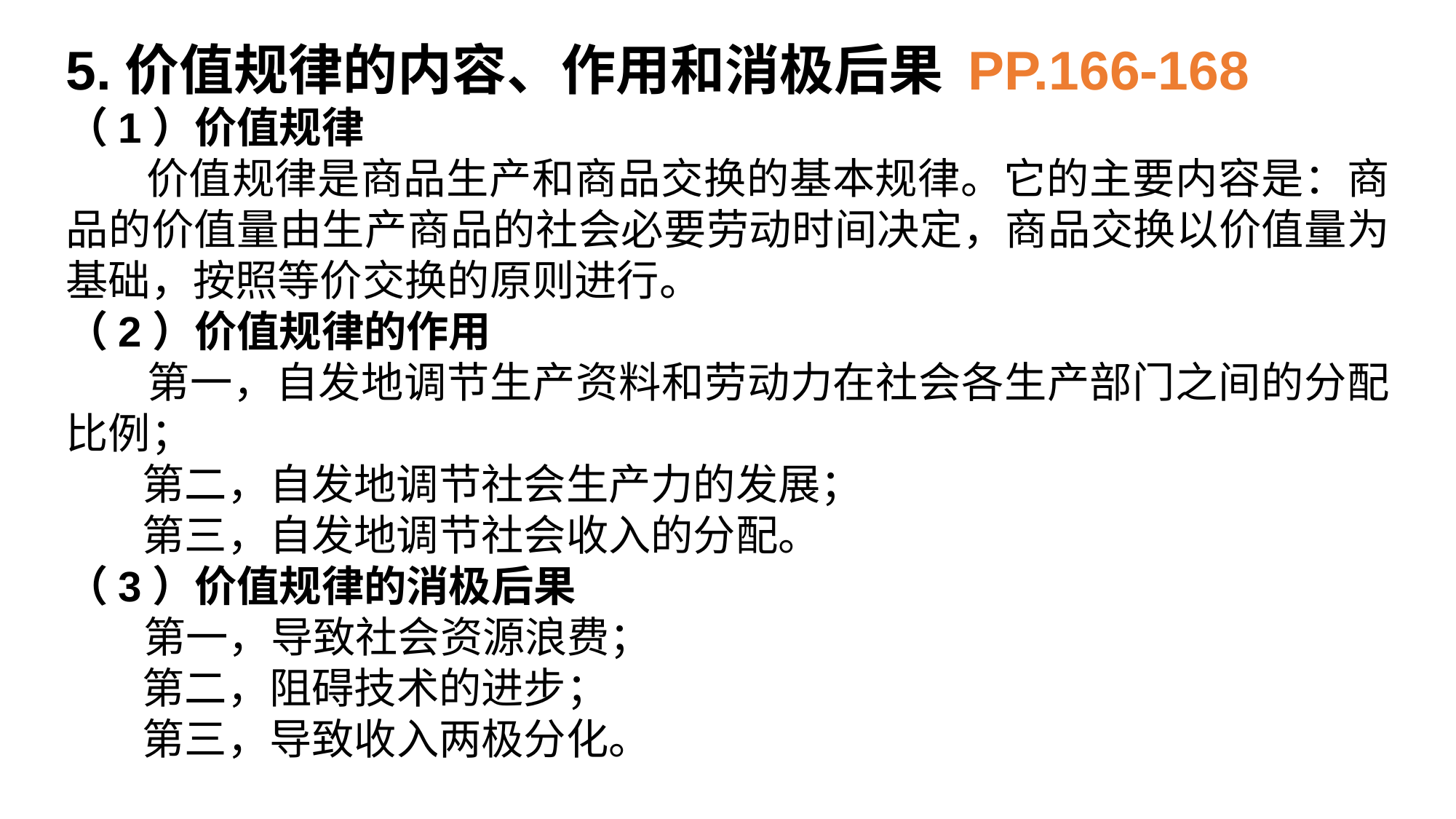

5.价值规律的内容、作用和消极后果 PP.166-168
（1）价值规律
       价值规律是商品生产和商品交换的基本规律。它的主要内容是：商品的价值量由生产商品的社会必要劳动时间决定，商品交换以价值量为基础，按照等价交换的原则进行。
（2）价值规律的作用
       第一，自发地调节生产资料和劳动力在社会各生产部门之间的分配比例；
       第二，自发地调节社会生产力的发展；
       第三，自发地调节社会收入的分配。
（3）价值规律的消极后果
       第一，导致社会资源浪费；
       第二，阻碍技术的进步；
       第三，导致收入两极分化。